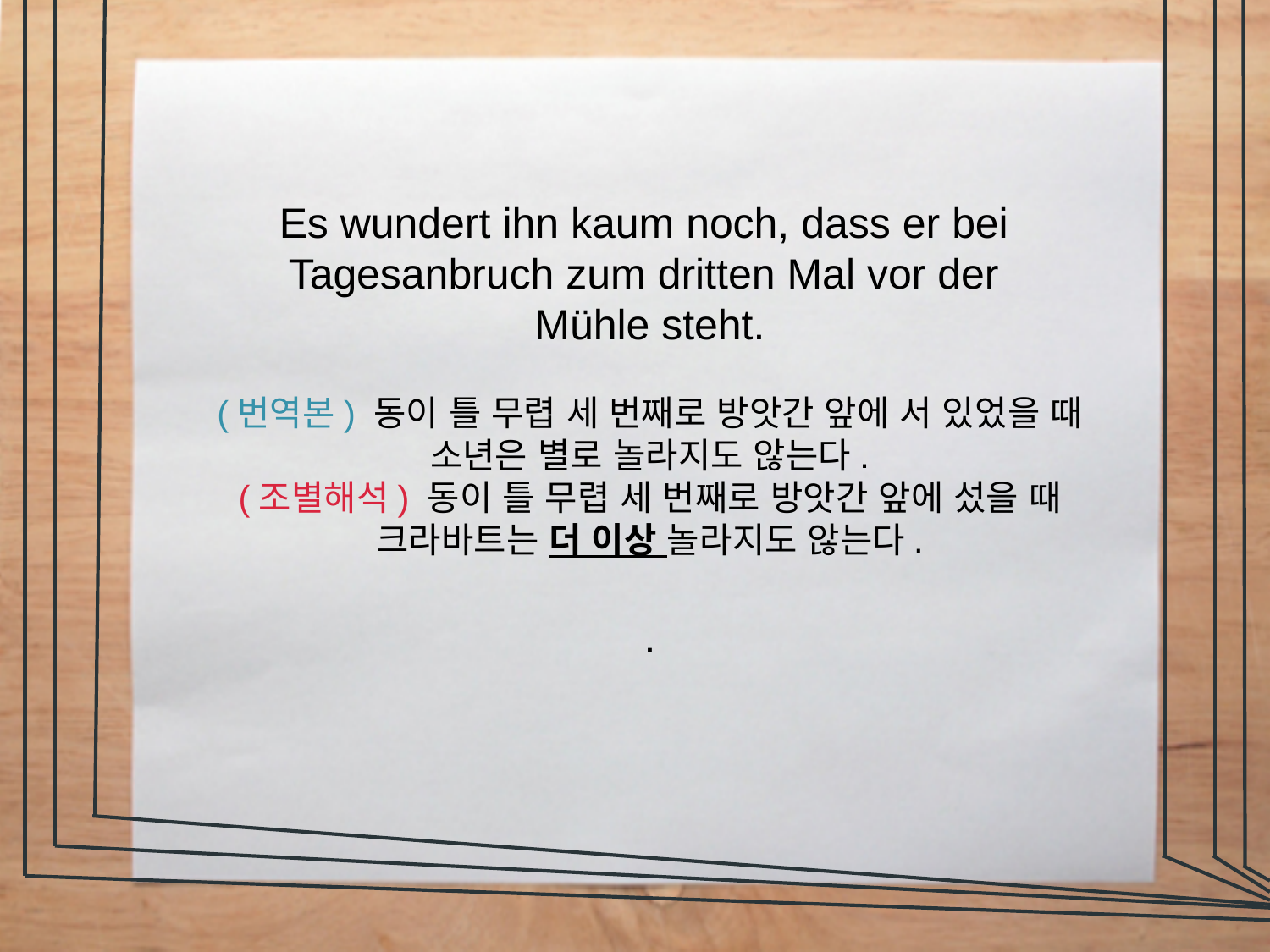

Es wundert ihn kaum noch, dass er bei
Tagesanbruch zum dritten Mal vor der
Mühle steht.

(번역본) 동이 틀 무렵 세 번째로 방앗간 앞에 서 있었을 때 소년은 별로 놀라지도 않는다.
(조별해석) 동이 틀 무렵 세 번째로 방앗간 앞에 섰을 때 크라바트는 더 이상 놀라지도 않는다.

.